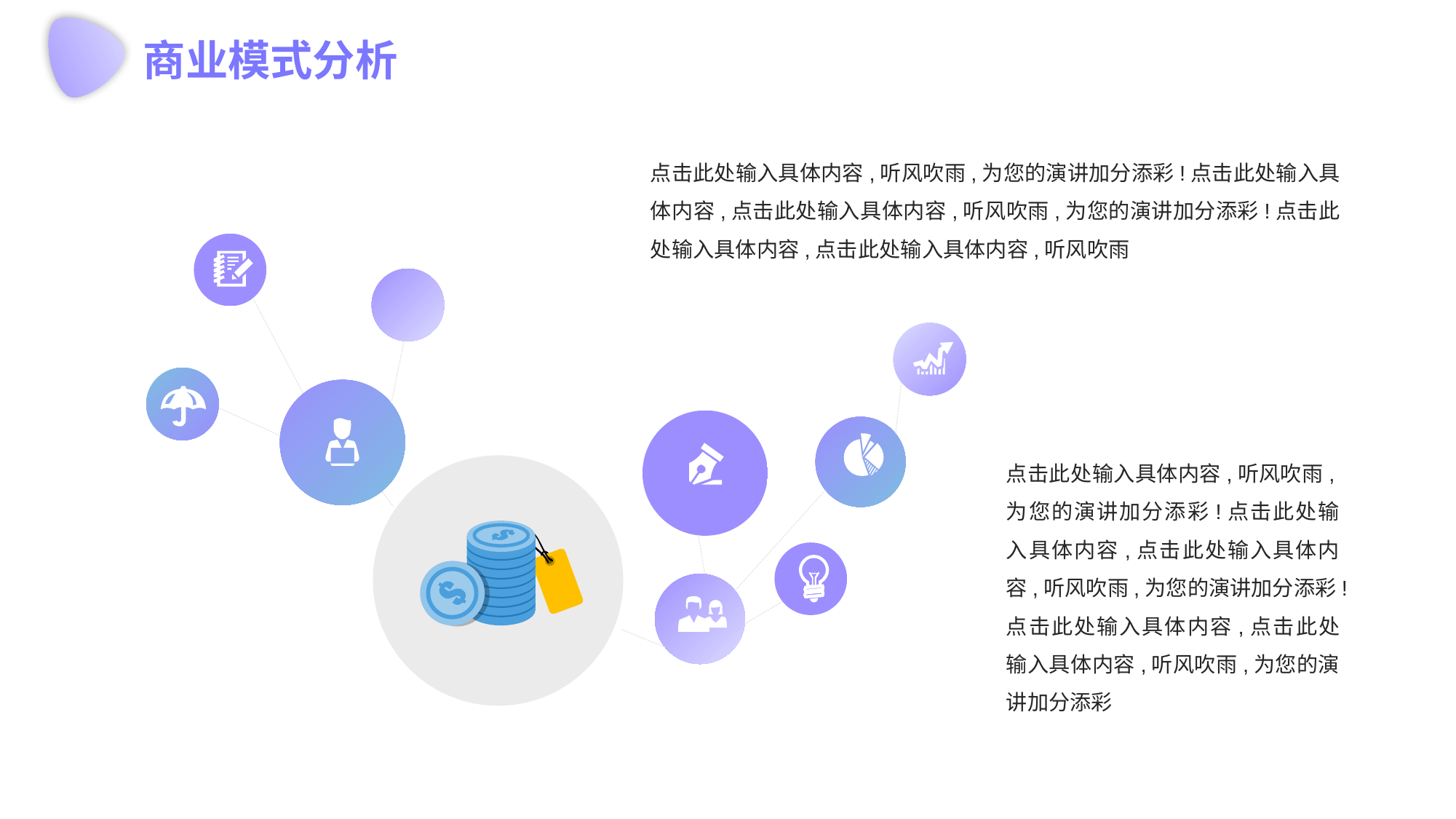

商业模式分析
点击此处输入具体内容,听风吹雨,为您的演讲加分添彩!点击此处输入具体内容,点击此处输入具体内容,听风吹雨,为您的演讲加分添彩!点击此处输入具体内容,点击此处输入具体内容,听风吹雨

点击此处输入具体内容,听风吹雨,为您的演讲加分添彩!点击此处输入具体内容,点击此处输入具体内容,听风吹雨,为您的演讲加分添彩!点击此处输入具体内容,点击此处输入具体内容,听风吹雨,为您的演讲加分添彩